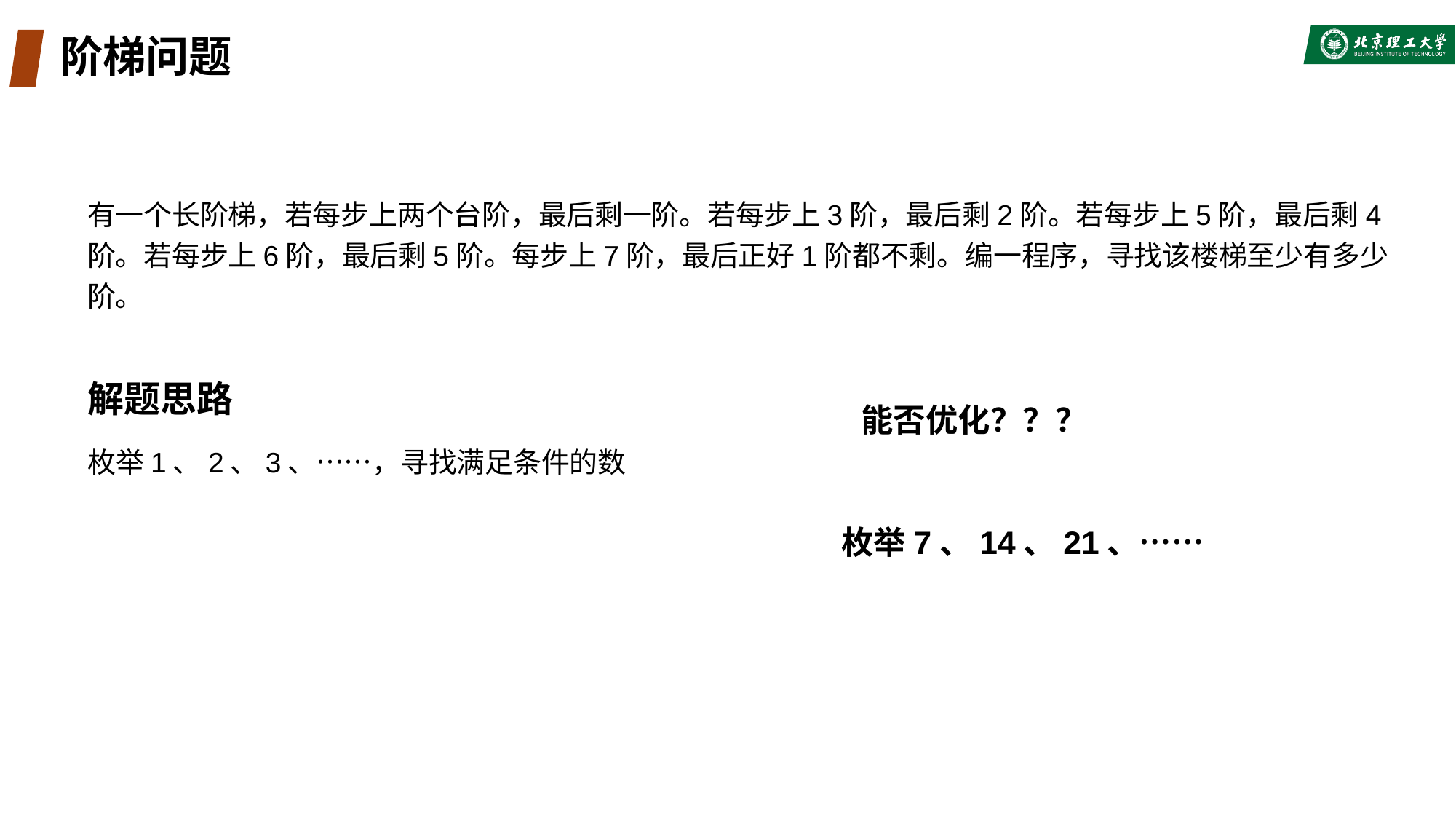

# 阶梯问题
有一个长阶梯，若每步上两个台阶，最后剩一阶。若每步上3阶，最后剩2阶。若每步上5阶，最后剩4阶。若每步上6阶，最后剩5阶。每步上7阶，最后正好1阶都不剩。编一程序，寻找该楼梯至少有多少阶。
解题思路
枚举1、2、3、……，寻找满足条件的数
能否优化？？？
枚举7、14、21、……